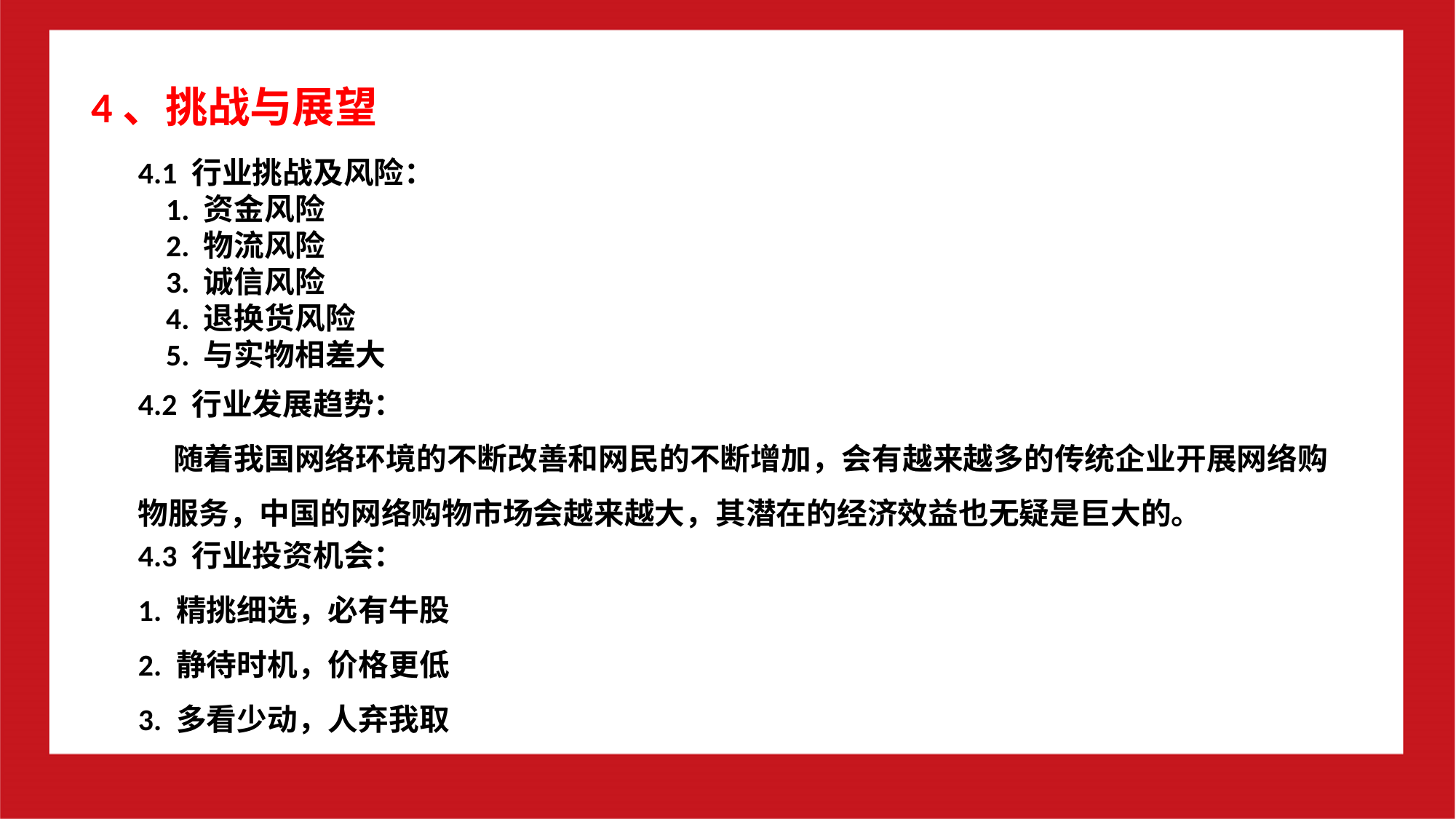

4、挑战与展望
4.1 行业挑战及风险：
    1. 资金风险
    2. 物流风险
    3. 诚信风险
    4. 退换货风险
    5. 与实物相差大
4.2 行业发展趋势：
    随着我国网络环境的不断改善和网民的不断增加，会有越来越多的传统企业开展网络购物服务，中国的网络购物市场会越来越大，其潜在的经济效益也无疑是巨大的。

4.3 行业投资机会：
1. 精挑细选，必有牛股
2. 静待时机，价格更低
3. 多看少动，人弃我取